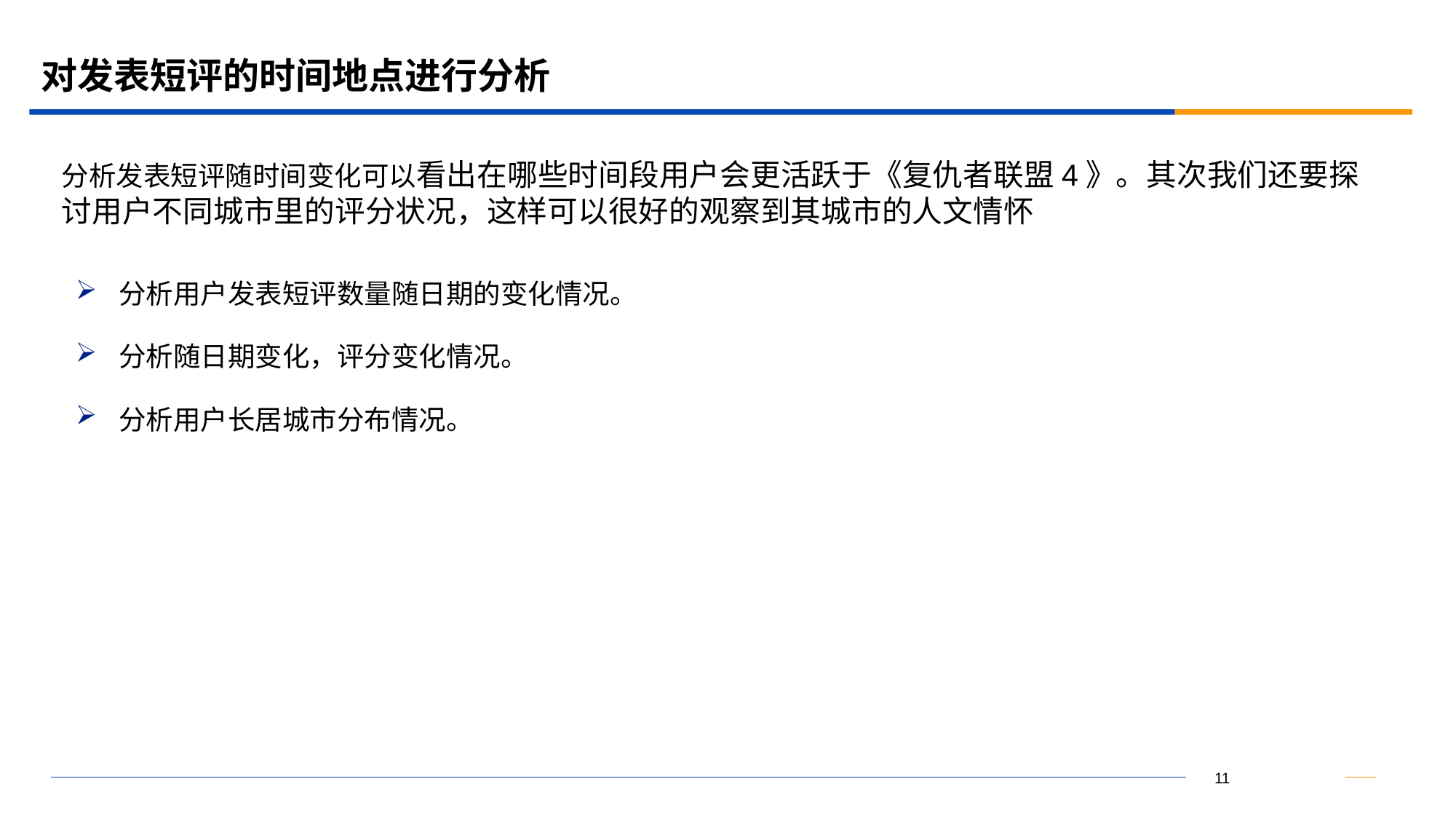

# 对发表短评的时间地点进行分析
分析发表短评随时间变化可以看出在哪些时间段用户会更活跃于《复仇者联盟4》。其次我们还要探讨用户不同城市里的评分状况，这样可以很好的观察到其城市的人文情怀

分析用户发表短评数量随日期的变化情况。
分析随日期变化，评分变化情况。
分析用户长居城市分布情况。